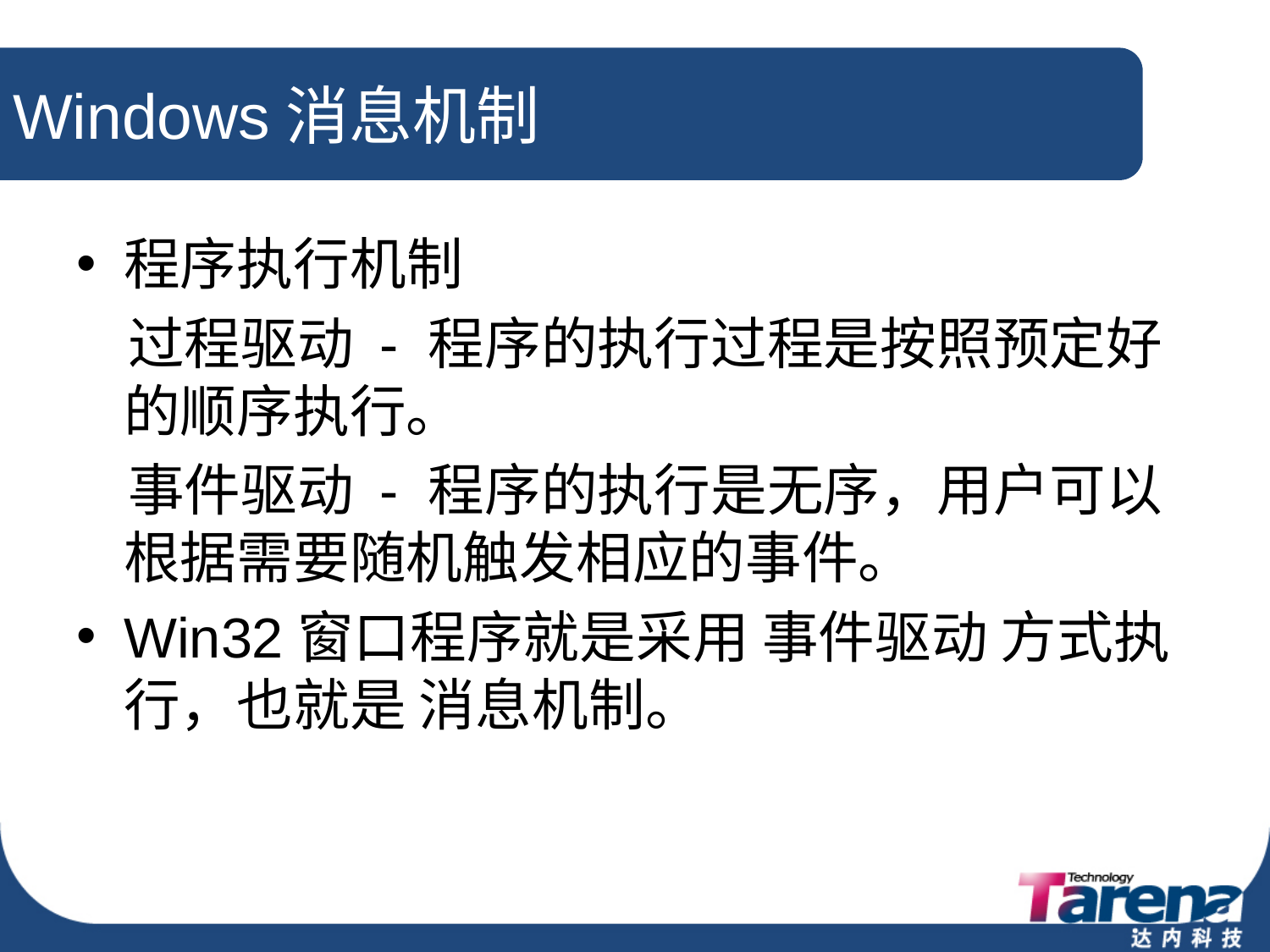

# Windows消息机制
程序执行机制
   过程驱动 - 程序的执行过程是按照预定好的顺序执行。
   事件驱动 - 程序的执行是无序，用户可以根据需要随机触发相应的事件。
Win32窗口程序就是采用 事件驱动 方式执行，也就是 消息机制。